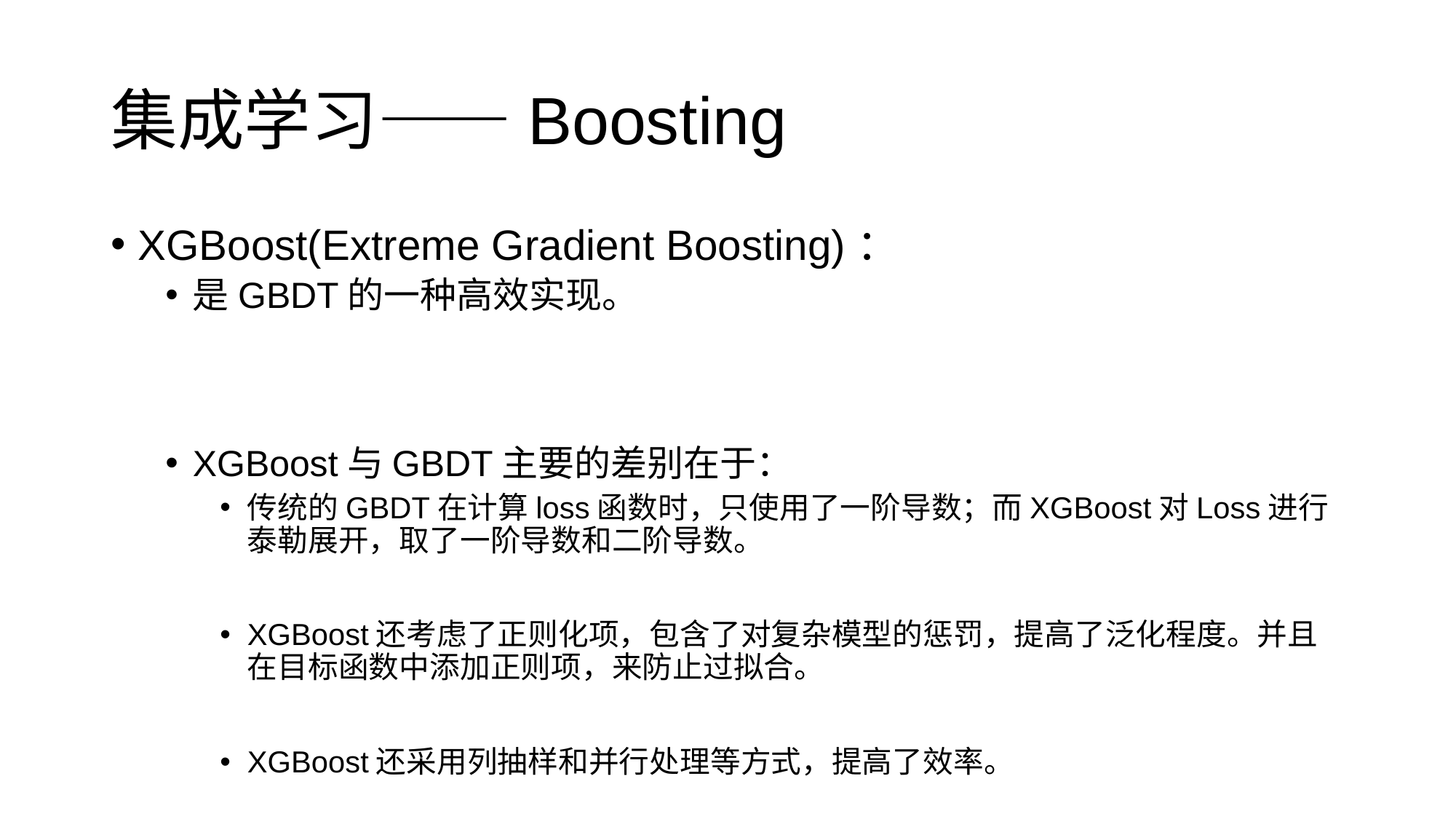

# 集成学习——Boosting
XGBoost(Extreme Gradient Boosting)：
是GBDT的一种高效实现。

XGBoost与GBDT主要的差别在于：
传统的GBDT在计算loss函数时，只使用了一阶导数；而XGBoost对Loss进行泰勒展开，取了一阶导数和二阶导数。

XGBoost还考虑了正则化项，包含了对复杂模型的惩罚，提高了泛化程度。并且在目标函数中添加正则项，来防止过拟合。

XGBoost还采用列抽样和并行处理等方式，提高了效率。